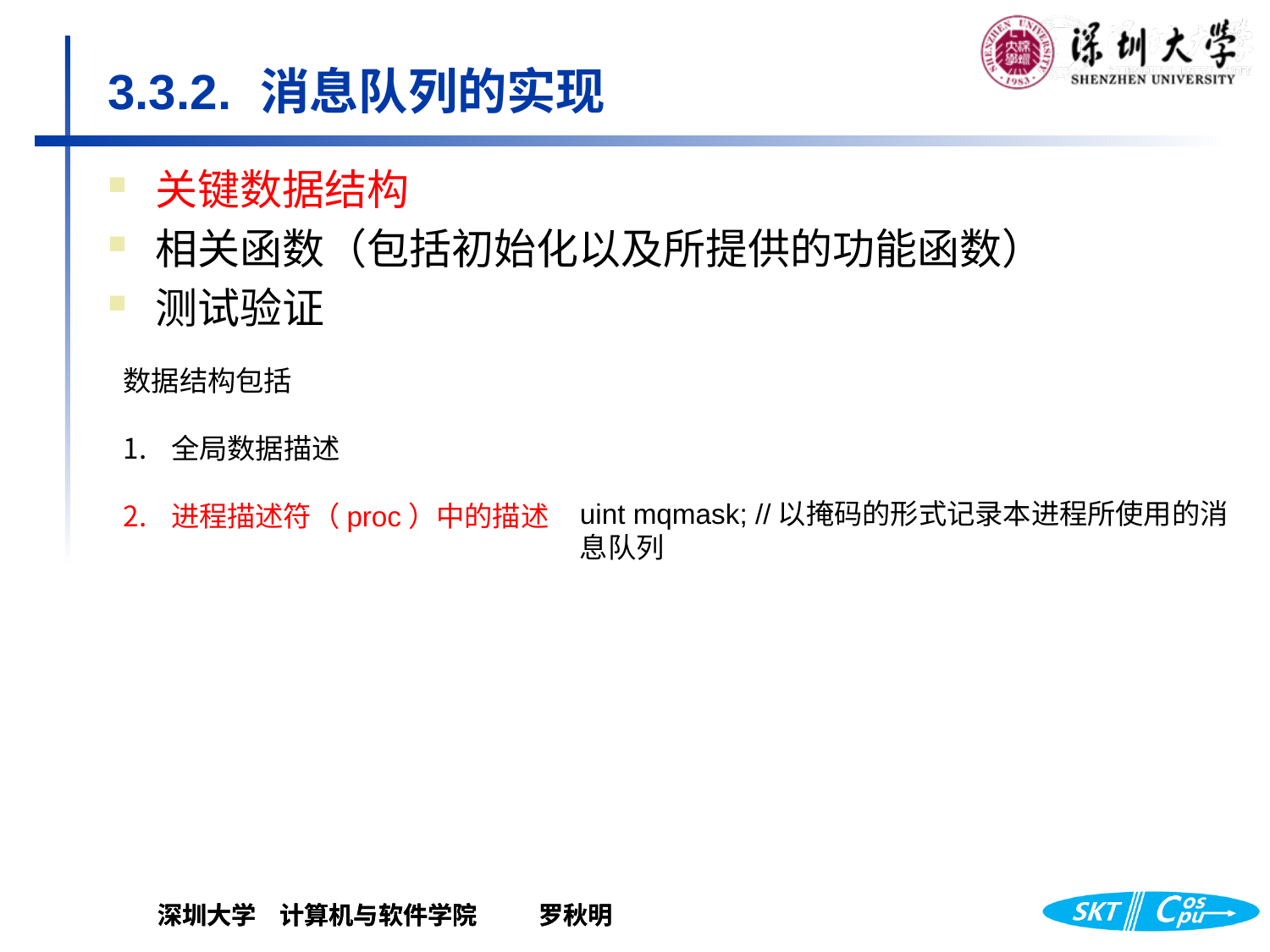

# 3.3.2.	 消息队列的实现
关键数据结构
相关函数（包括初始化以及所提供的功能函数）
测试验证
数据结构包括

全局数据描述

进程描述符（proc）中的描述
uint mqmask; //以掩码的形式记录本进程所使用的消息队列